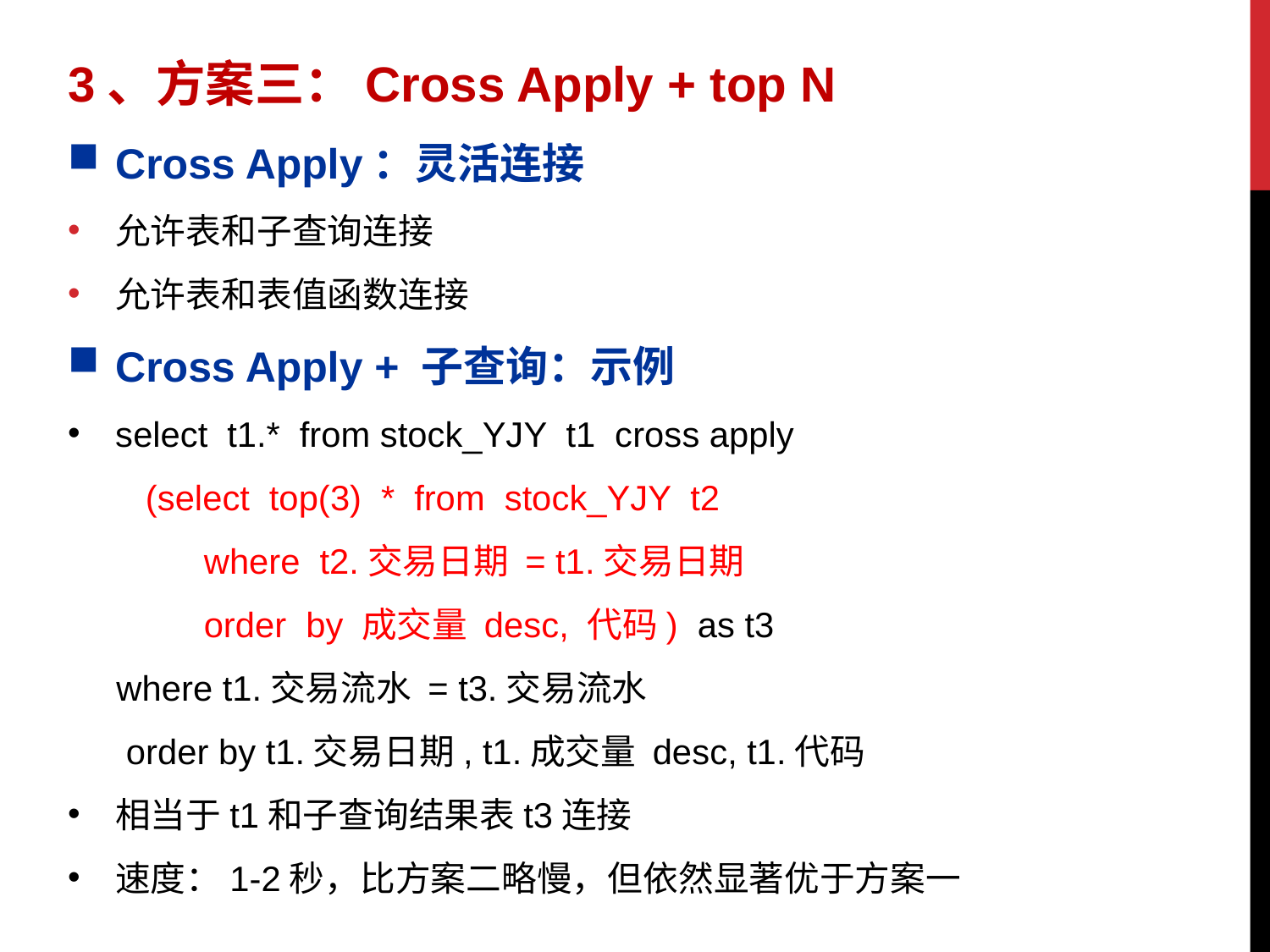

3、方案三：Cross Apply + top N
Cross Apply：灵活连接
允许表和子查询连接
允许表和表值函数连接
Cross Apply + 子查询：示例
select  t1.*  from stock_YJY  t1  cross apply
        (select  top(3)  *  from  stock_YJY  t2
              where  t2.交易日期 = t1.交易日期
              order  by 成交量 desc, 代码)  as t3
     where t1.交易流水 = t3.交易流水
      order by t1.交易日期, t1.成交量 desc, t1.代码
相当于t1和子查询结果表t3连接
速度：1-2秒，比方案二略慢，但依然显著优于方案一